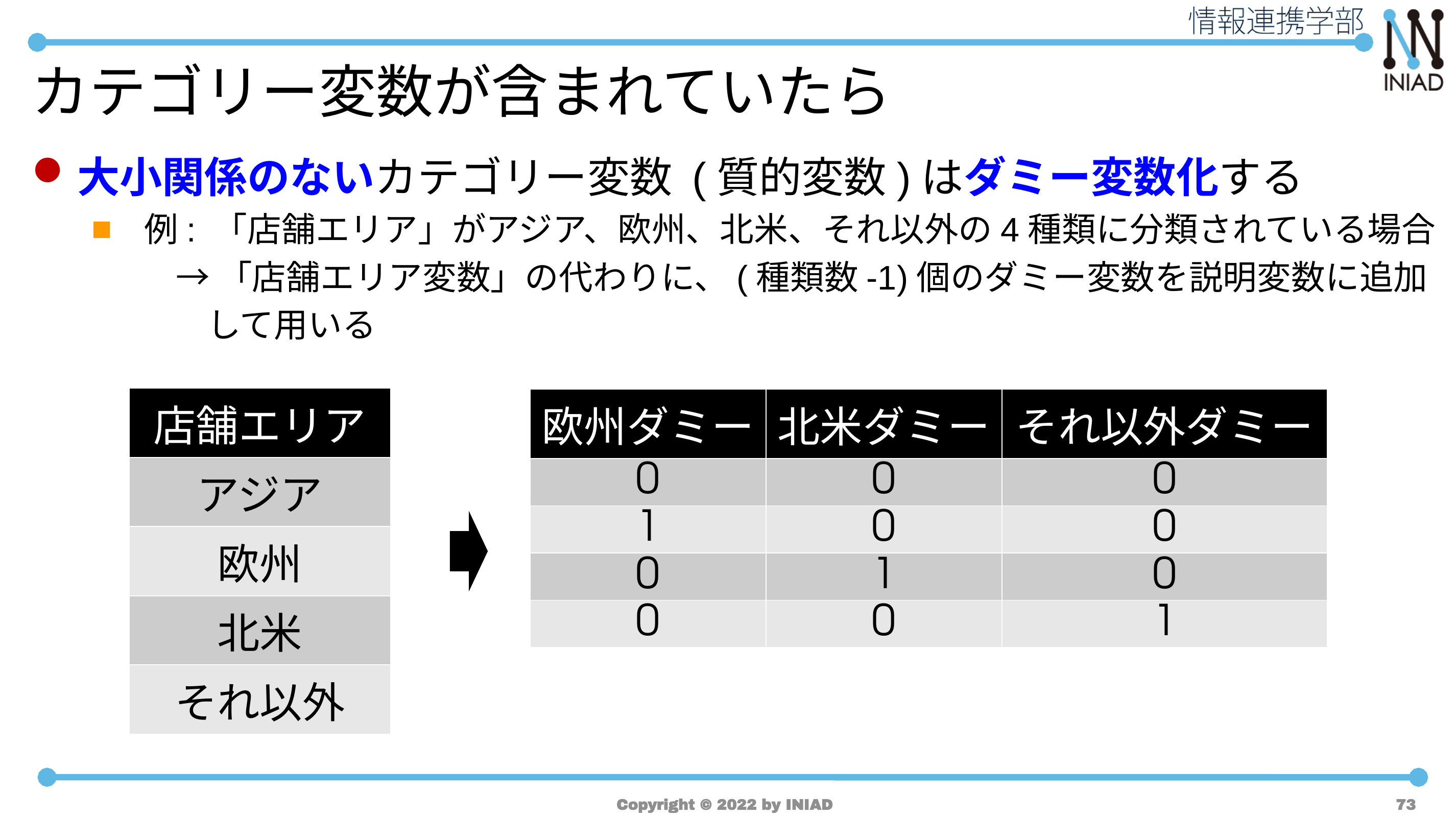

# カテゴリー変数が含まれていたら
大小関係のないカテゴリー変数 (質的変数)はダミー変数化する
例: 「店舗エリア」がアジア、欧州、北米、それ以外の4種類に分類されている場合
           →「店舗エリア変数」の代わりに、(種類数-1)個のダミー変数を説明変数に追加
              して用いる
| 店舗エリア |
| --- |
| アジア |
| 欧州 |
| 北米 |
| それ以外 |
| 欧州ダミー | 北米ダミー | それ以外ダミー |
| --- | --- | --- |
| 0 | 0 | 0 |
| 1 | 0 | 0 |
| 0 | 1 | 0 |
| 0 | 0 | 1 |

Copyright © 2022 by INIAD
73